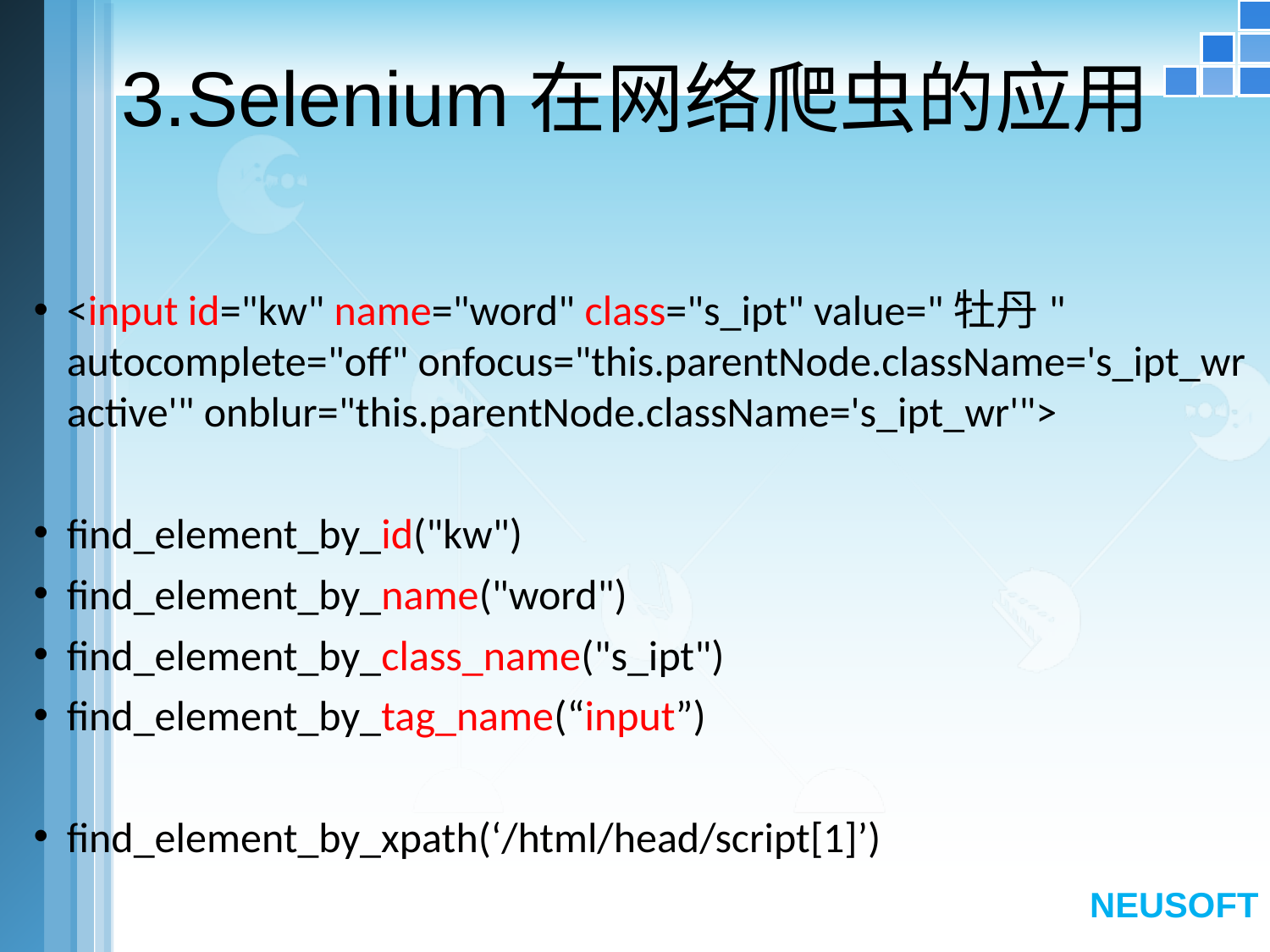

# 3.Selenium在网络爬虫的应用

<input id="kw" name="word" class="s_ipt" value="牡丹" autocomplete="off" onfocus="this.parentNode.className='s_ipt_wr active'" onblur="this.parentNode.className='s_ipt_wr'">

find_element_by_id("kw")
find_element_by_name("word")
find_element_by_class_name("s_ipt")
find_element_by_tag_name(“input”)

find_element_by_xpath(‘/html/head/script[1]’)